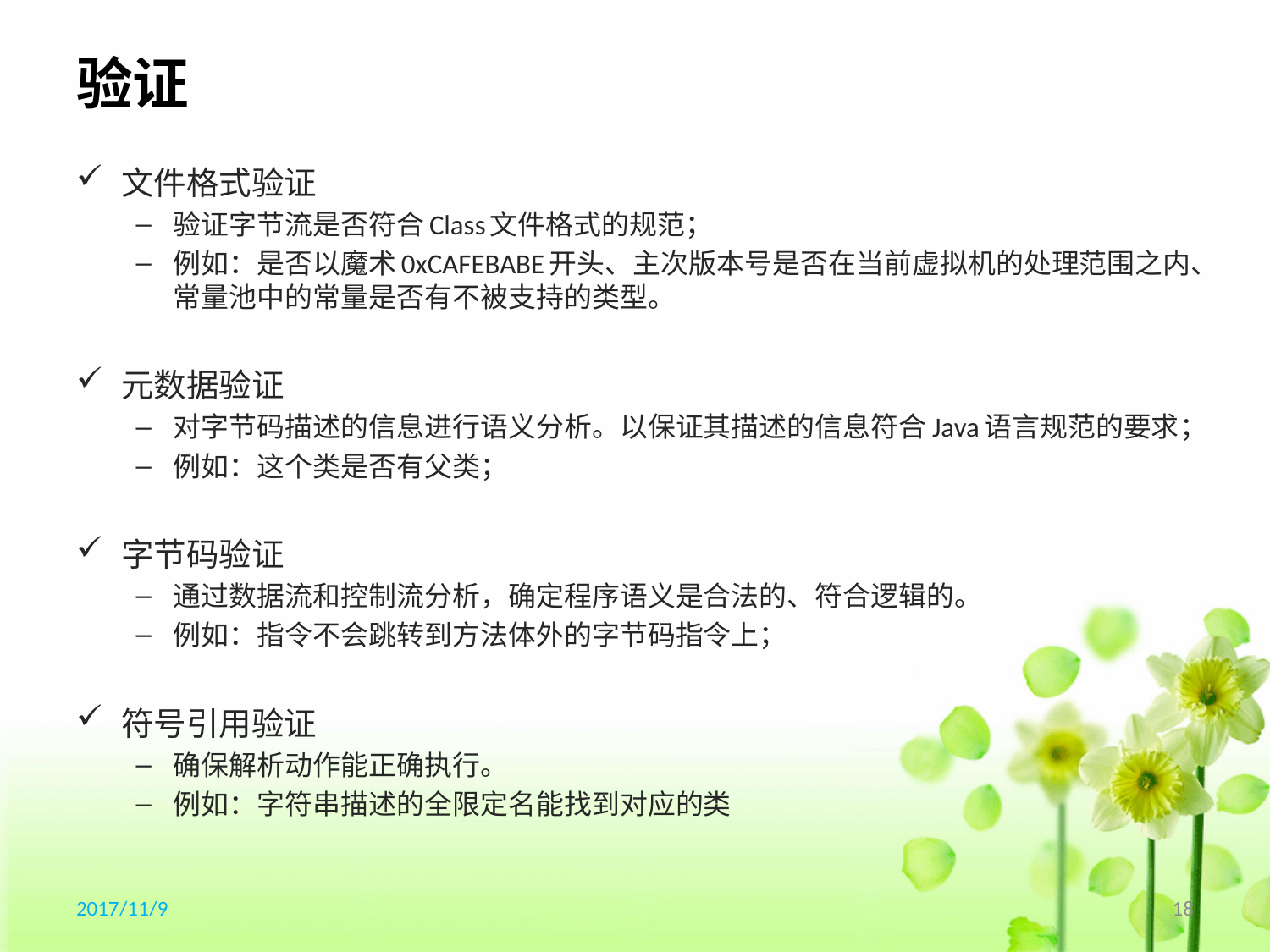

# 验证
文件格式验证
验证字节流是否符合Class文件格式的规范；
例如：是否以魔术0xCAFEBABE开头、主次版本号是否在当前虚拟机的处理范围之内、常量池中的常量是否有不被支持的类型。

元数据验证
对字节码描述的信息进行语义分析。以保证其描述的信息符合Java语言规范的要求；
例如：这个类是否有父类；

字节码验证
通过数据流和控制流分析，确定程序语义是合法的、符合逻辑的。
例如：指令不会跳转到方法体外的字节码指令上；

符号引用验证
确保解析动作能正确执行。
例如：字符串描述的全限定名能找到对应的类
2017/11/9
18